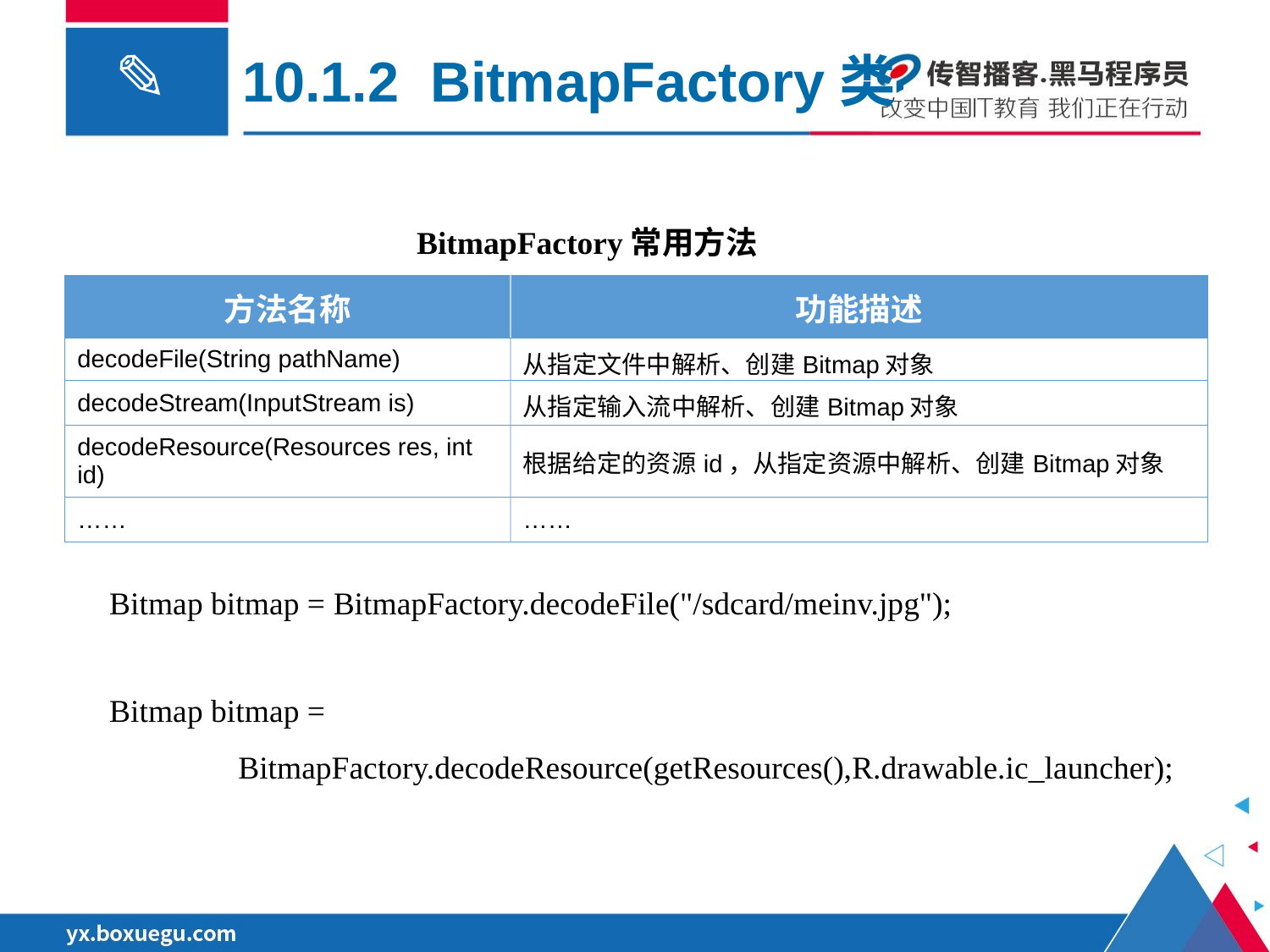

10.1.2  BitmapFactory类

BitmapFactory常用方法
| 方法名称 | 功能描述 |
| --- | --- |
| decodeFile(String pathName) | 从指定文件中解析、创建Bitmap对象 |
| decodeStream(InputStream is) | 从指定输入流中解析、创建Bitmap对象 |
| decodeResource(Resources res, int id) | 根据给定的资源id，从指定资源中解析、创建Bitmap对象 |
| …… | …… |
    Bitmap bitmap = BitmapFactory.decodeFile("/sdcard/meinv.jpg");
    Bitmap bitmap =
                    BitmapFactory.decodeResource(getResources(),R.drawable.ic_launcher);